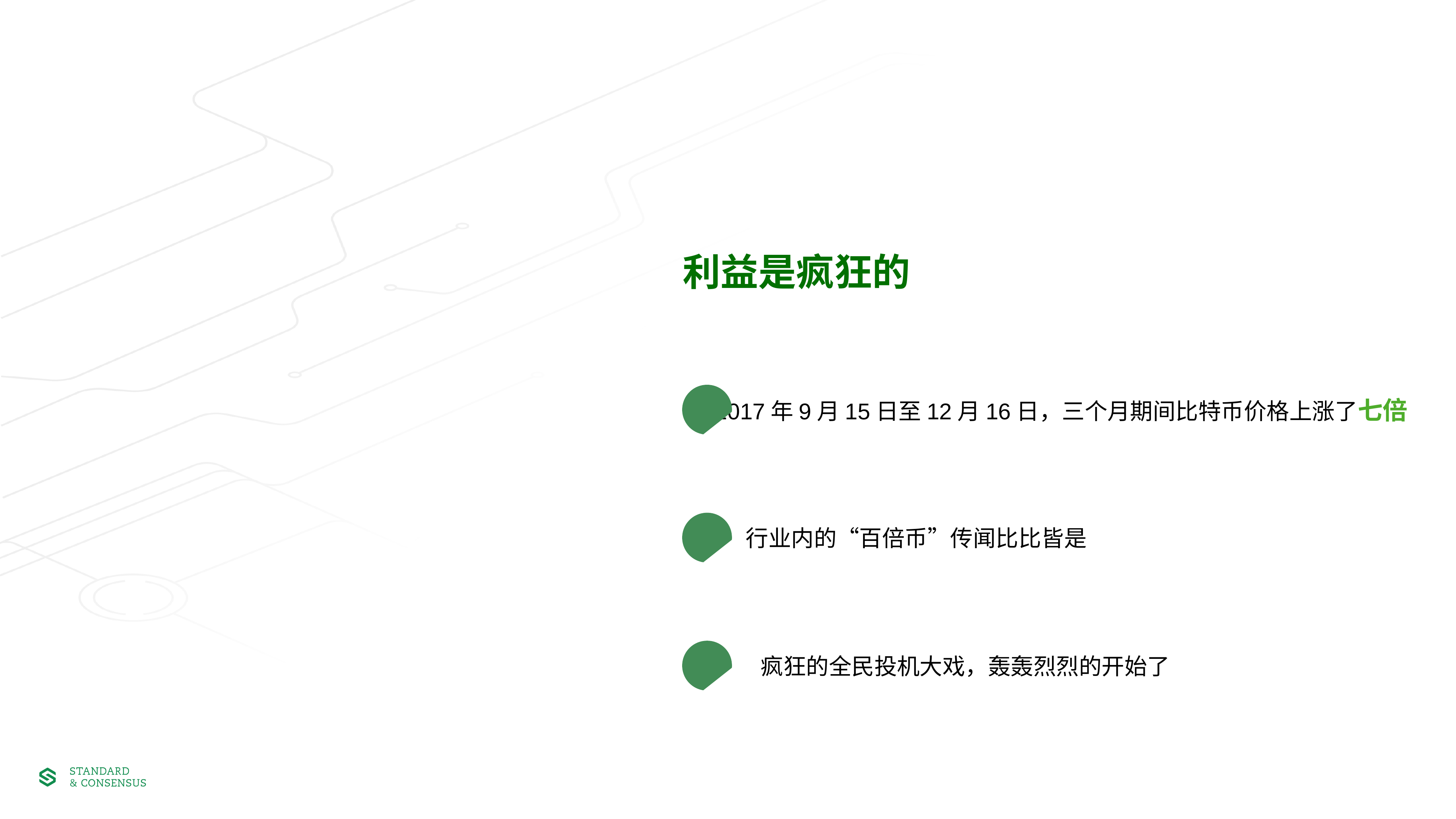

利益是疯狂的

2017年9月15日至12月16日，三个月期间比特币价格上涨了七倍

行业内的“百倍币”传闻比比皆是

疯狂的全民投机大戏，轰轰烈烈的开始了